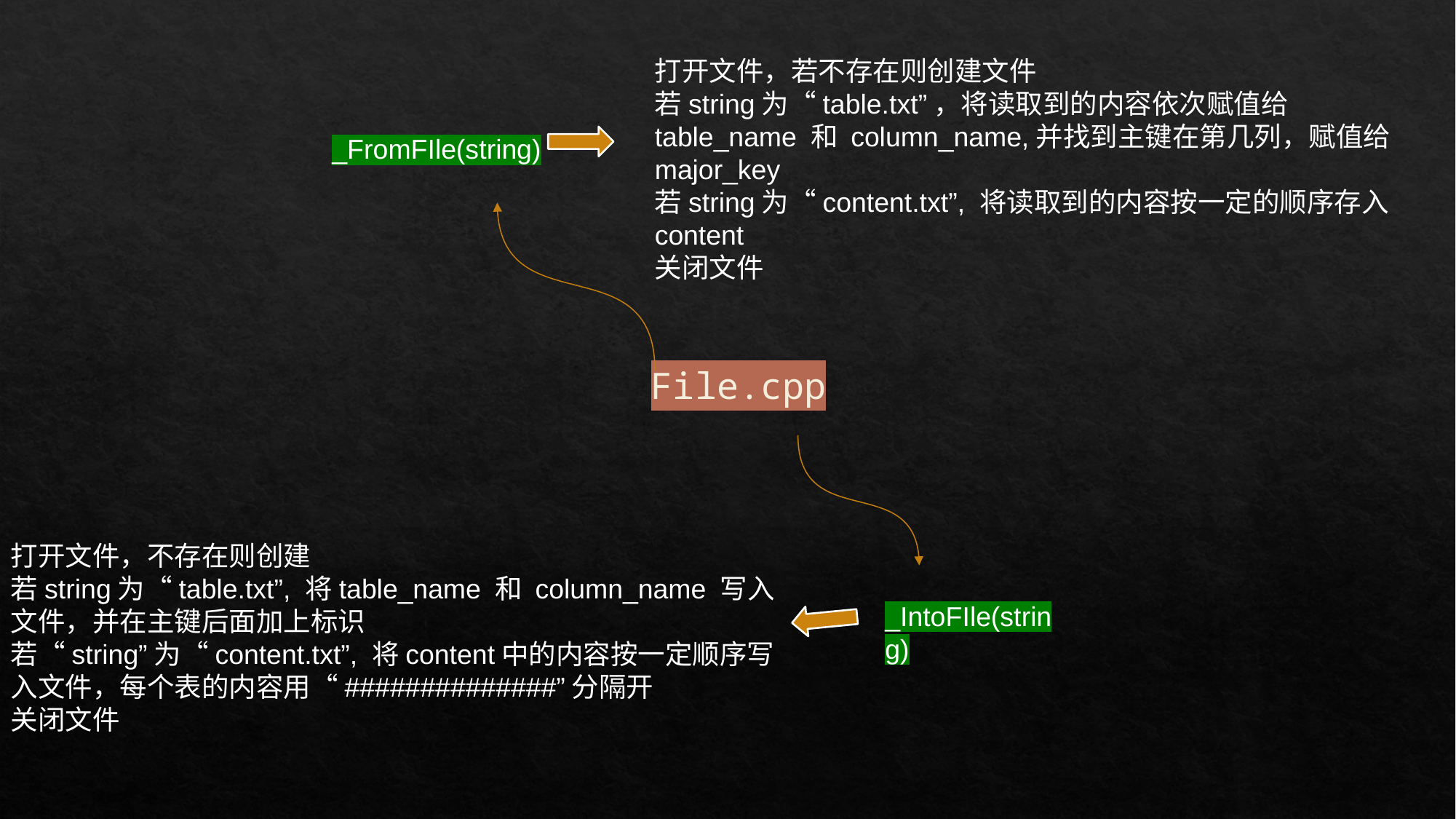

打开文件，若不存在则创建文件
若string为“table.txt”，将读取到的内容依次赋值给table_name 和 column_name,并找到主键在第几列，赋值给major_key
若string为“content.txt”, 将读取到的内容按一定的顺序存入content
关闭文件

_FromFIle(string)
# File.cpp
打开文件，不存在则创建
若string为“table.txt”, 将table_name 和 column_name 写入文件，并在主键后面加上标识
若“string”为“content.txt”, 将content中的内容按一定顺序写入文件，每个表的内容用“##############”分隔开
关闭文件
_IntoFIle(string)